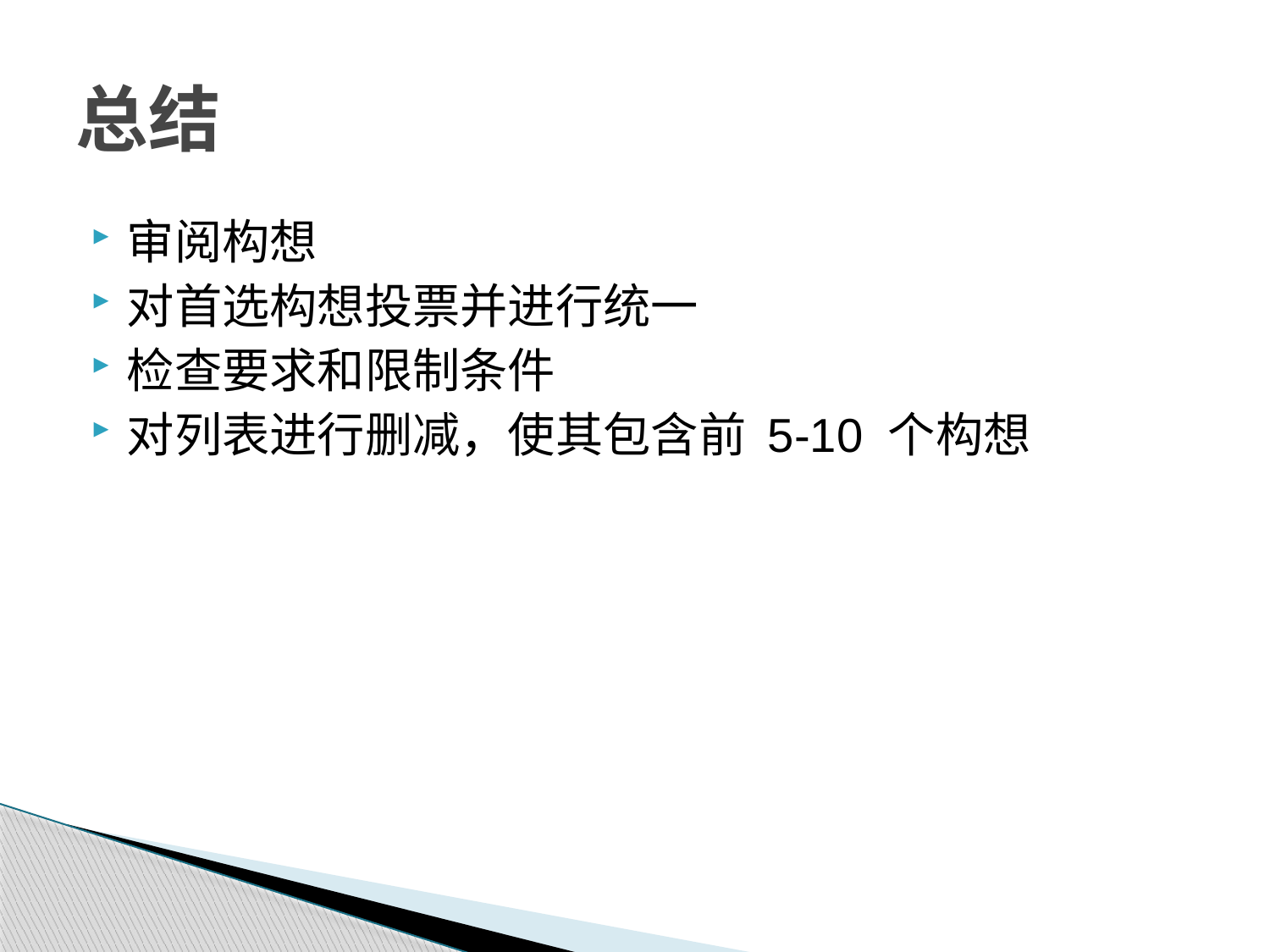

# 总结
审阅构想
对首选构想投票并进行统一
检查要求和限制条件
对列表进行删减，使其包含前 5-10 个构想